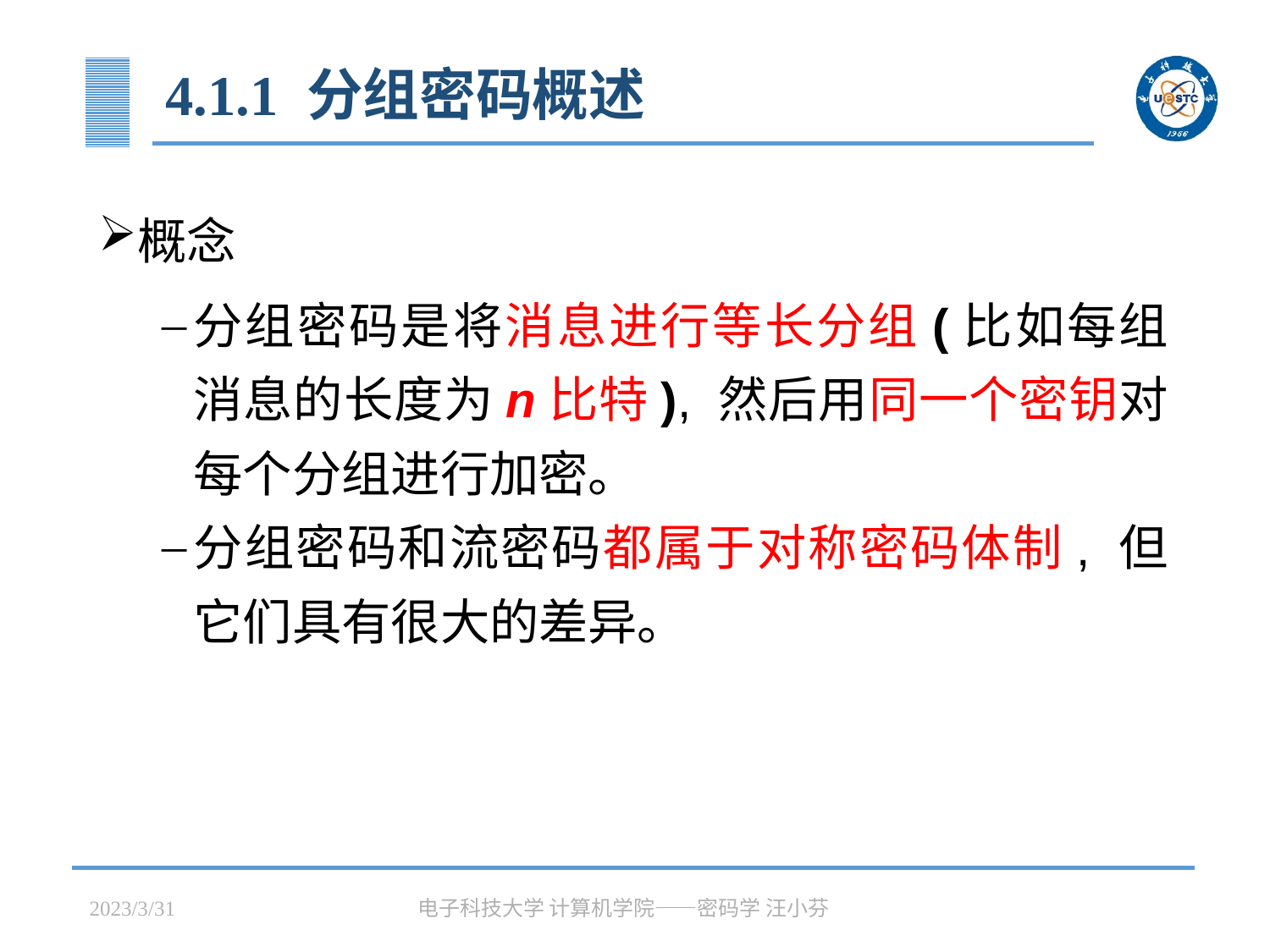

# 4.1.1 分组密码概述
概念
分组密码是将消息进行等长分组(比如每组消息的长度为n比特), 然后用同一个密钥对每个分组进行加密。
分组密码和流密码都属于对称密码体制, 但它们具有很大的差异。

2023/3/31
电子科技大学 计算机学院——密码学 汪小芬